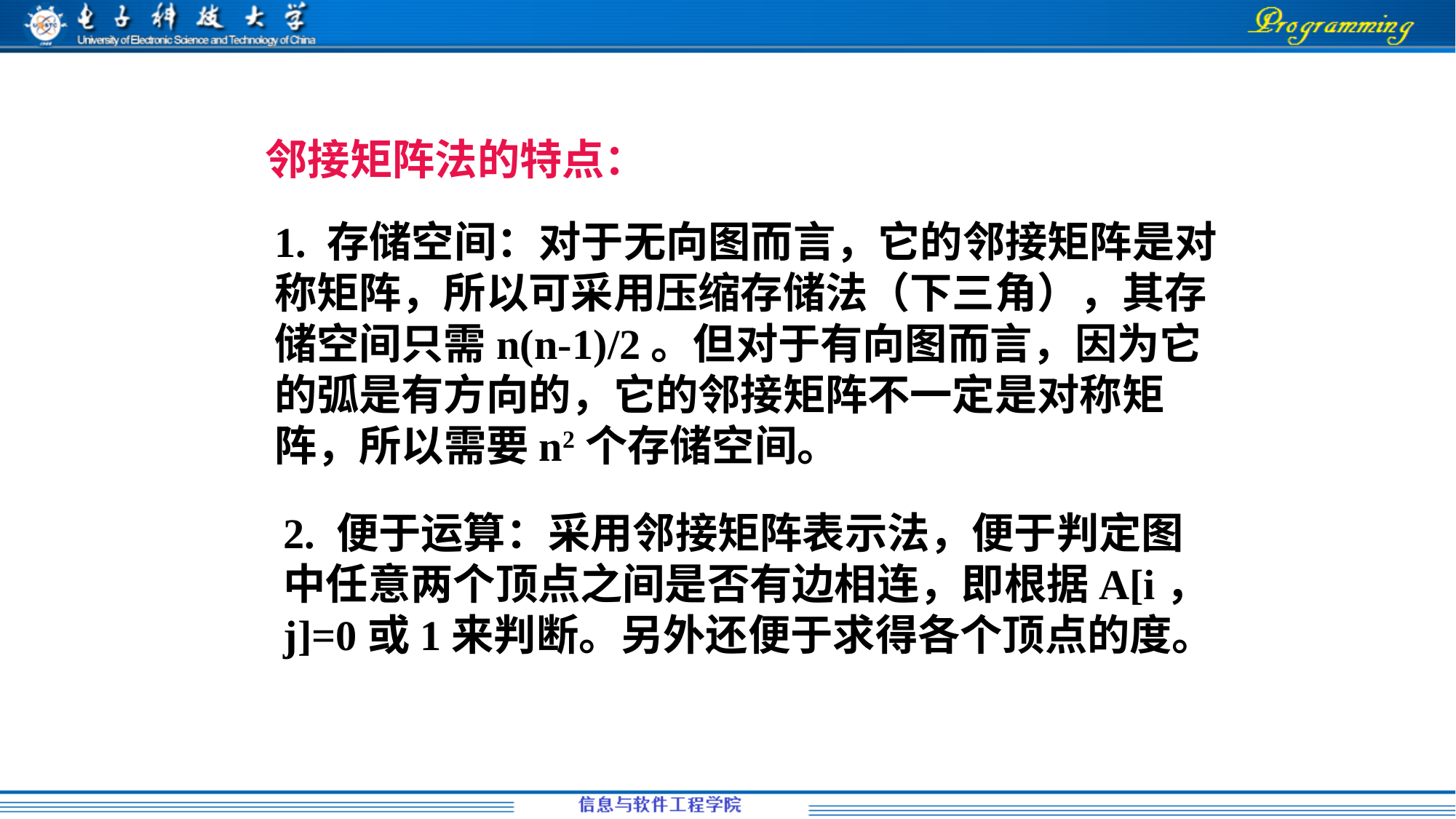

邻接矩阵法的特点：
1. 存储空间：对于无向图而言，它的邻接矩阵是对称矩阵，所以可采用压缩存储法（下三角），其存储空间只需n(n-1)/2。但对于有向图而言，因为它的弧是有方向的，它的邻接矩阵不一定是对称矩阵，所以需要n2个存储空间。
2. 便于运算：采用邻接矩阵表示法，便于判定图中任意两个顶点之间是否有边相连，即根据A[i，j]=0或1来判断。另外还便于求得各个顶点的度。